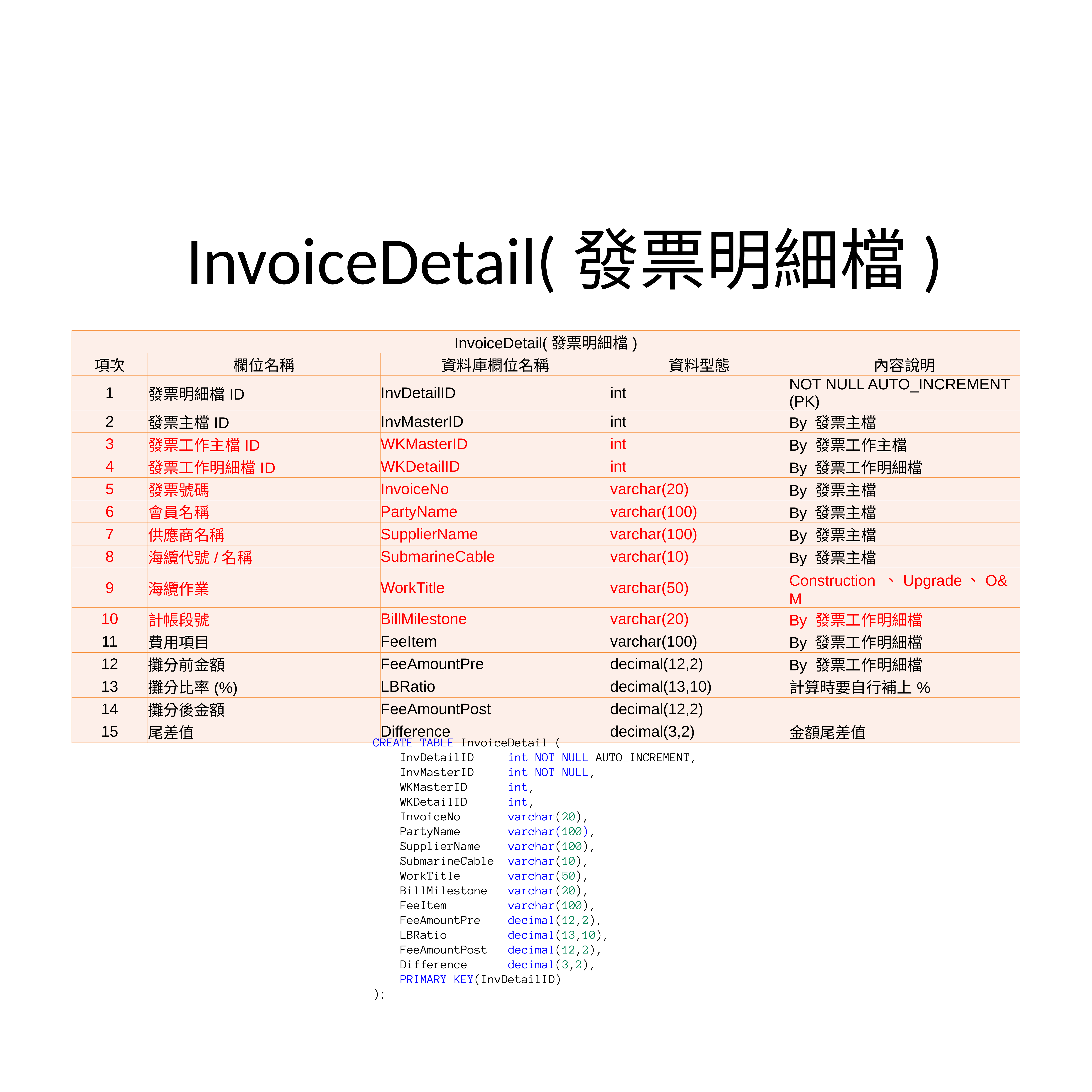

InvoiceDetail(發票明細檔)
| InvoiceDetail(發票明細檔) |  |  |  |  |
| --- | --- | --- | --- | --- |
| 項次 | 欄位名稱 | 資料庫欄位名稱 | 資料型態 | 內容說明 |
| 1 | 發票明細檔ID | InvDetailID | int | NOT NULL AUTO\_INCREMENT (PK) |
| 2 | 發票主檔ID | InvMasterID | int | By 發票主檔 |
| 3 | 發票工作主檔ID | WKMasterID | int | By 發票工作主檔 |
| 4 | 發票工作明細檔ID | WKDetailID | int | By 發票工作明細檔 |
| 5 | 發票號碼 | InvoiceNo | varchar(20) | By 發票主檔 |
| 6 | 會員名稱 | PartyName | varchar(100) | By 發票主檔 |
| 7 | 供應商名稱 | SupplierName | varchar(100) | By 發票主檔 |
| 8 | 海纜代號/名稱 | SubmarineCable | varchar(10) | By 發票主檔 |
| 9 | 海纜作業 | WorkTitle | varchar(50) | Construction 、Upgrade、O&M |
| 10 | 計帳段號 | BillMilestone | varchar(20) | By 發票工作明細檔 |
| 11 | 費用項目 | FeeItem | varchar(100) | By 發票工作明細檔 |
| 12 | 攤分前金額 | FeeAmountPre | decimal(12,2) | By 發票工作明細檔 |
| 13 | 攤分比率(%) | LBRatio | decimal(13,10) | 計算時要自行補上% |
| 14 | 攤分後金額 | FeeAmountPost | decimal(12,2) |  |
| 15 | 尾差值 | Difference | decimal(3,2) | 金額尾差值 |
CREATE TABLE InvoiceDetail (
    InvDetailID     int NOT NULL AUTO_INCREMENT,
    InvMasterID     int NOT NULL,
    WKMasterID      int,
    WKDetailID      int,
    InvoiceNo       varchar(20),
    PartyName       varchar(100),
    SupplierName    varchar(100),
    SubmarineCable  varchar(10),
    WorkTitle       varchar(50),
    BillMilestone   varchar(20),
    FeeItem         varchar(100),
    FeeAmountPre    decimal(12,2),
    LBRatio         decimal(13,10),
    FeeAmountPost   decimal(12,2),
    Difference      decimal(3,2),
    PRIMARY KEY(InvDetailID)
);